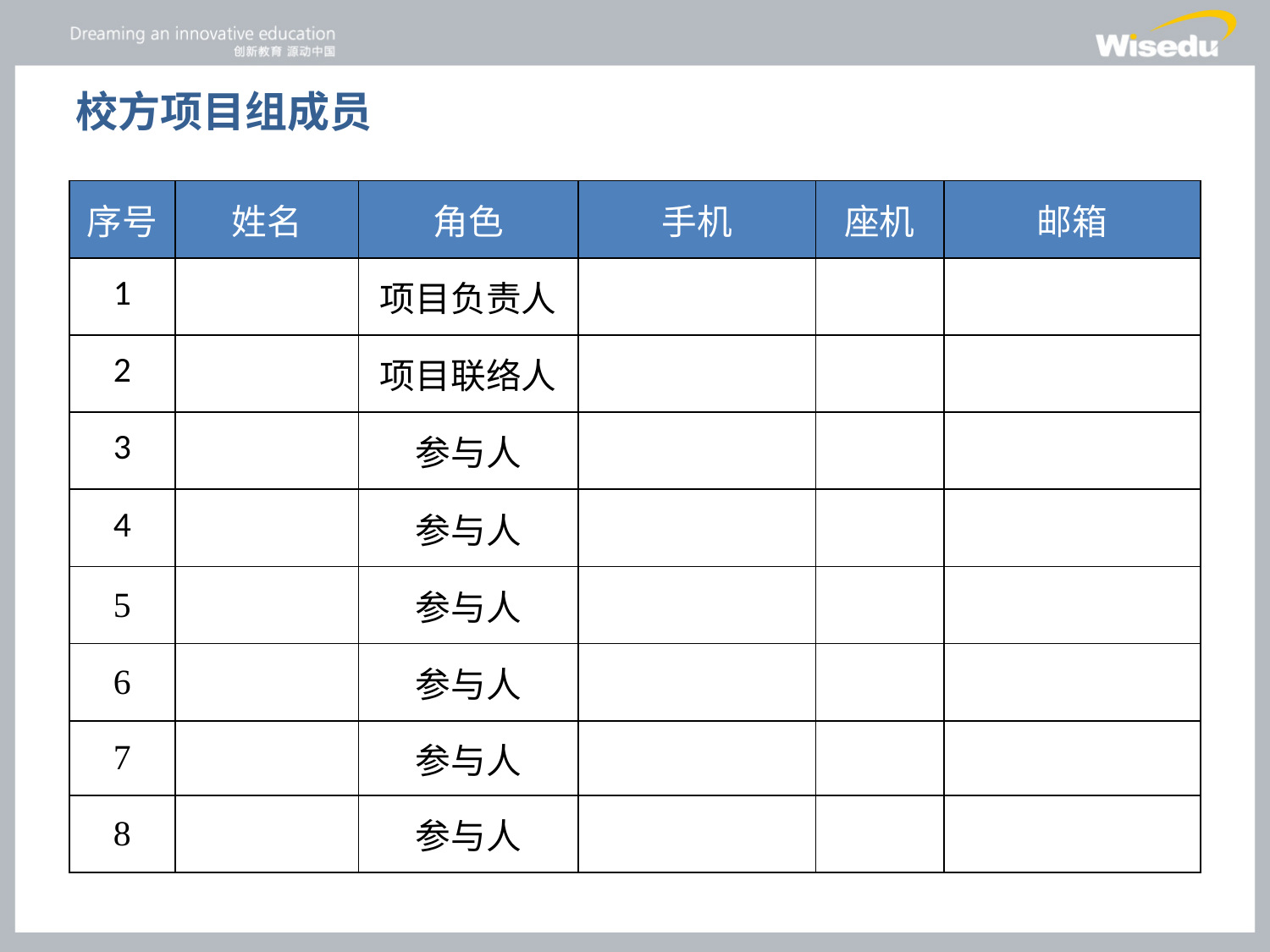

# 校方项目组成员
| 序号 | 姓名 | 角色 | 手机 | 座机 | 邮箱 |
| --- | --- | --- | --- | --- | --- |
| 1 |  | 项目负责人 |  |  |  |
| 2 |  | 项目联络人 |  |  |  |
| 3 |  | 参与人 |  |  |  |
| 4 |  | 参与人 |  |  |  |
| 5 |  | 参与人 |  |  |  |
| 6 |  | 参与人 |  |  |  |
| 7 |  | 参与人 |  |  |  |
| 8 |  | 参与人 |  |  |  |